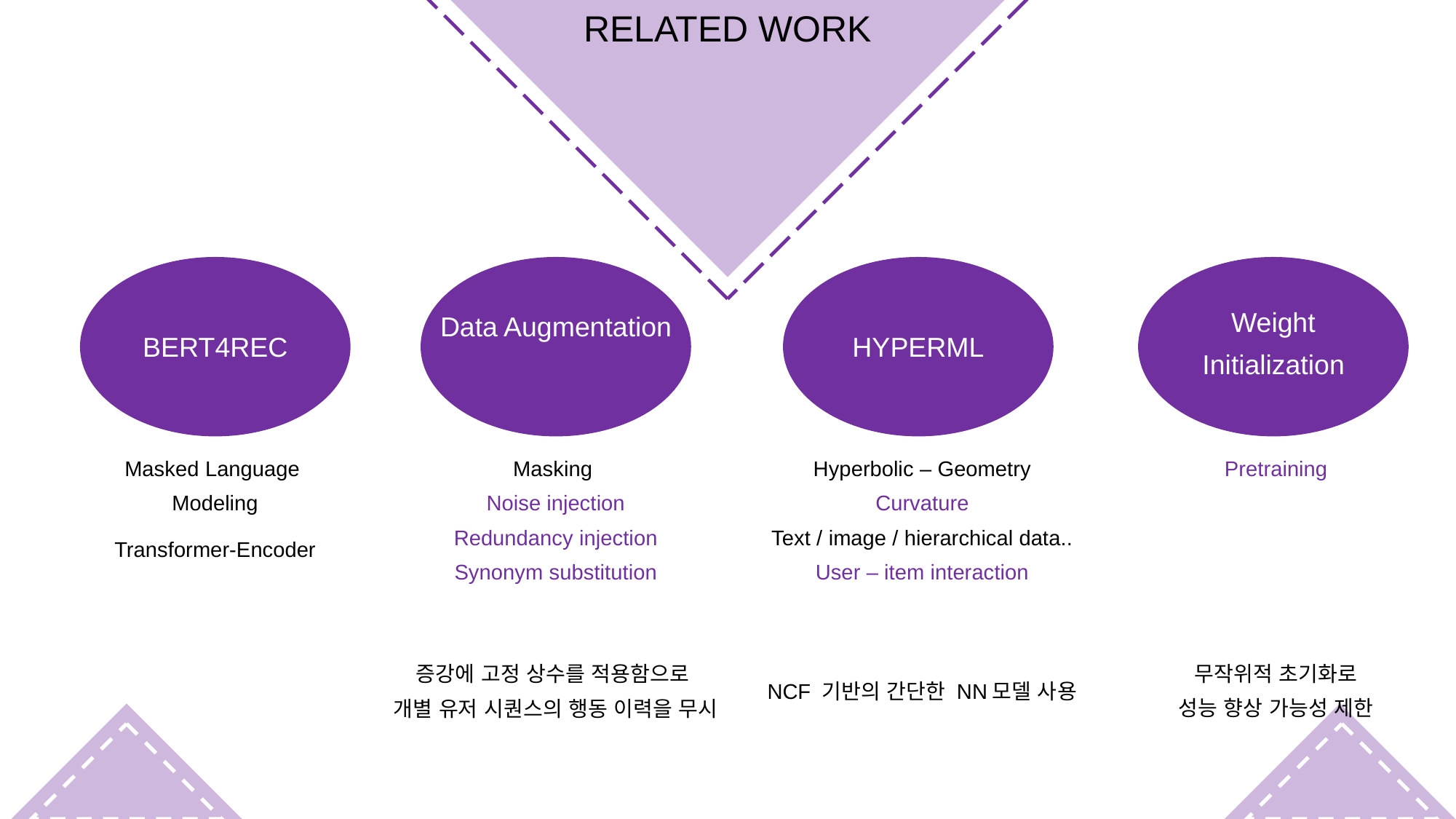

RELATED WORK

BERT4REC

Data Augmentation

HYPERML

Weight
Initialization
Masked Language
Modeling
Masking
Noise injection
Redundancy injection
Synonym substitution
Hyperbolic – Geometry
Curvature
Text / image / hierarchical data..
User – item interaction
Pretraining
Transformer-Encoder
무작위적 초기화로
성능 향상 가능성 제한
증강에 고정 상수를 적용함으로
개별 유저 시퀀스의 행동 이력을 무시
NCF 기반의 간단한 NN모델 사용